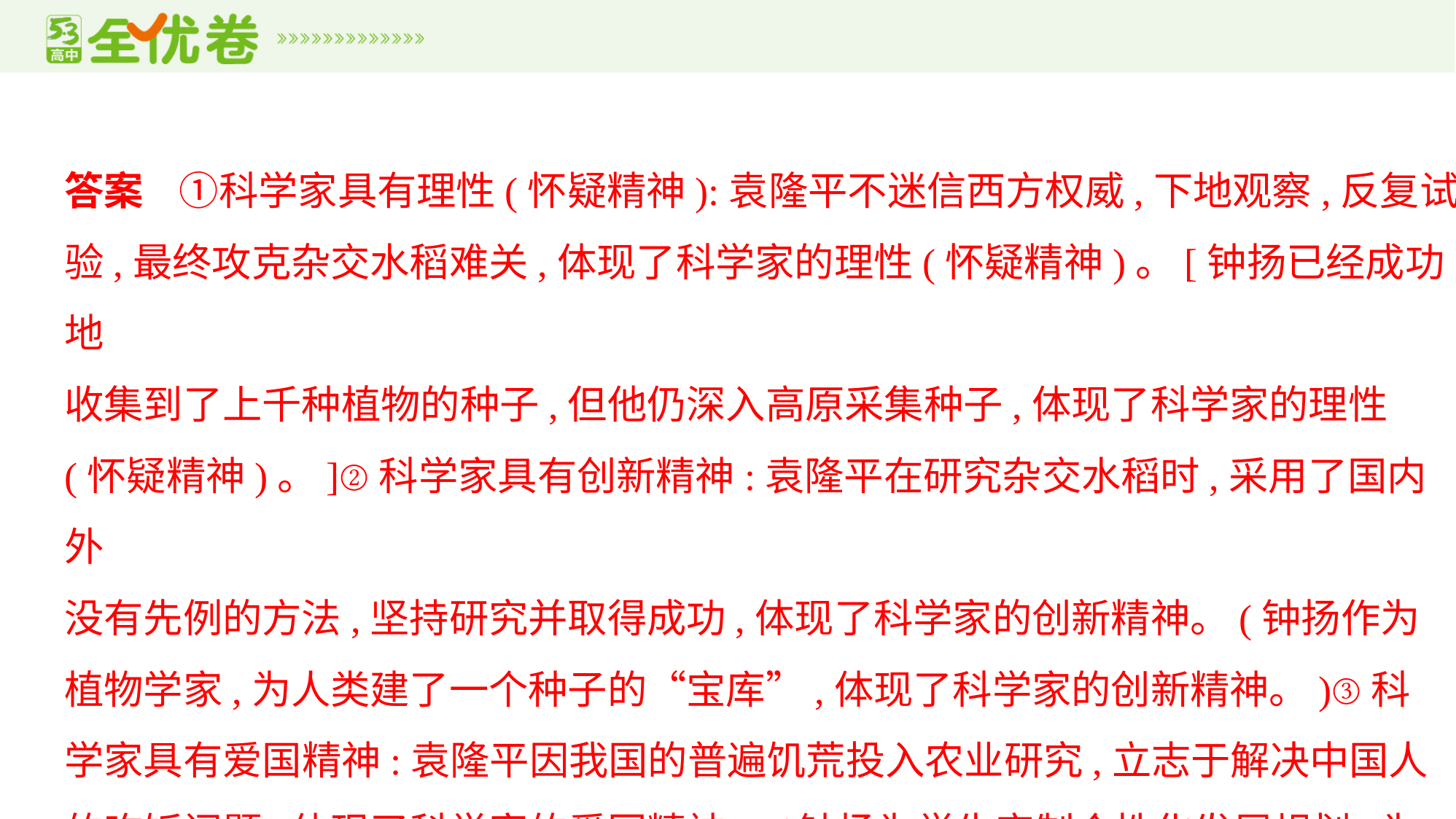

答案    ①科学家具有理性(怀疑精神):袁隆平不迷信西方权威,下地观察,反复试
验,最终攻克杂交水稻难关,体现了科学家的理性(怀疑精神)。[钟扬已经成功地
收集到了上千种植物的种子,但他仍深入高原采集种子,体现了科学家的理性
(怀疑精神)。]②科学家具有创新精神:袁隆平在研究杂交水稻时,采用了国内外
没有先例的方法,坚持研究并取得成功,体现了科学家的创新精神。(钟扬作为
植物学家,为人类建了一个种子的“宝库”,体现了科学家的创新精神。)③科
学家具有爱国精神:袁隆平因我国的普遍饥荒投入农业研究,立志于解决中国人
的吃饭问题,体现了科学家的爱国精神。(钟扬为学生定制个性化发展规划,为